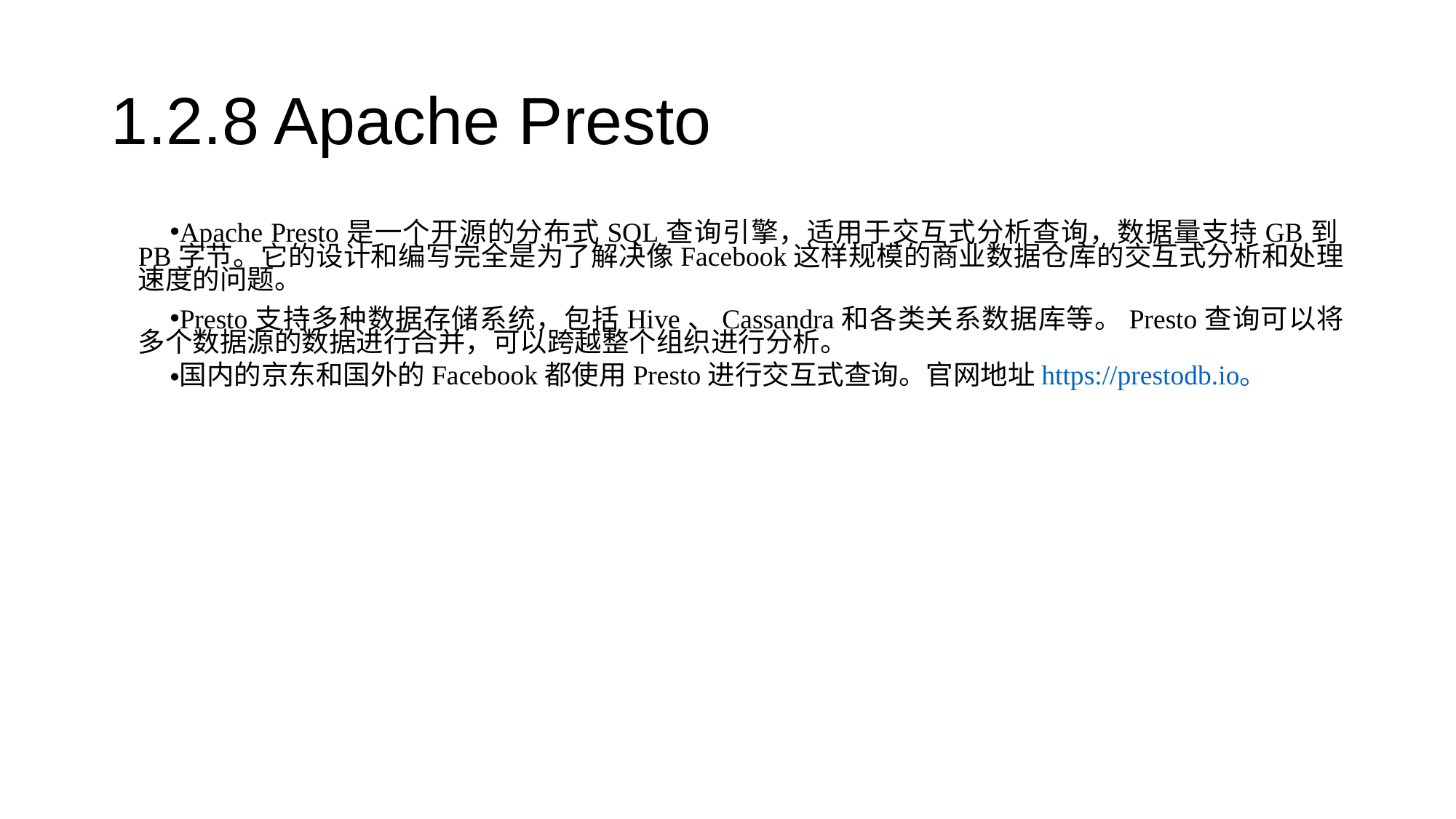

# 1.2.8 Apache Presto
Apache Presto是一个开源的分布式SQL查询引擎，适用于交互式分析查询，数据量支持GB到PB字节。它的设计和编写完全是为了解决像Facebook这样规模的商业数据仓库的交互式分析和处理速度的问题。
Presto支持多种数据存储系统，包括Hive、Cassandra和各类关系数据库等。Presto查询可以将多个数据源的数据进行合并，可以跨越整个组织进行分析。
国内的京东和国外的Facebook都使用Presto进行交互式查询。官网地址https://prestodb.io。